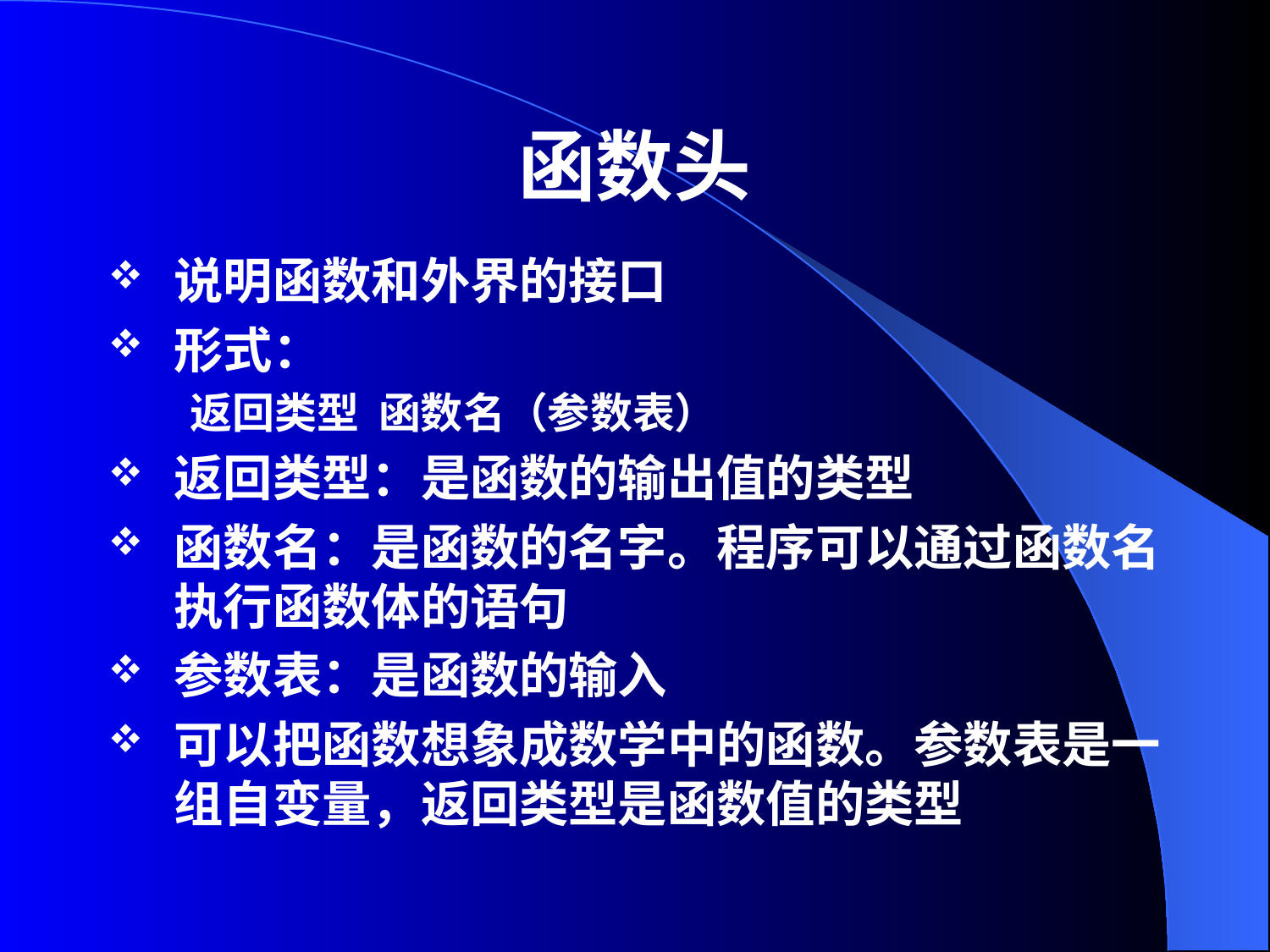

# 函数头
说明函数和外界的接口
形式：
返回类型  函数名（参数表）
返回类型：是函数的输出值的类型
函数名：是函数的名字。程序可以通过函数名执行函数体的语句
参数表：是函数的输入
可以把函数想象成数学中的函数。参数表是一组自变量，返回类型是函数值的类型